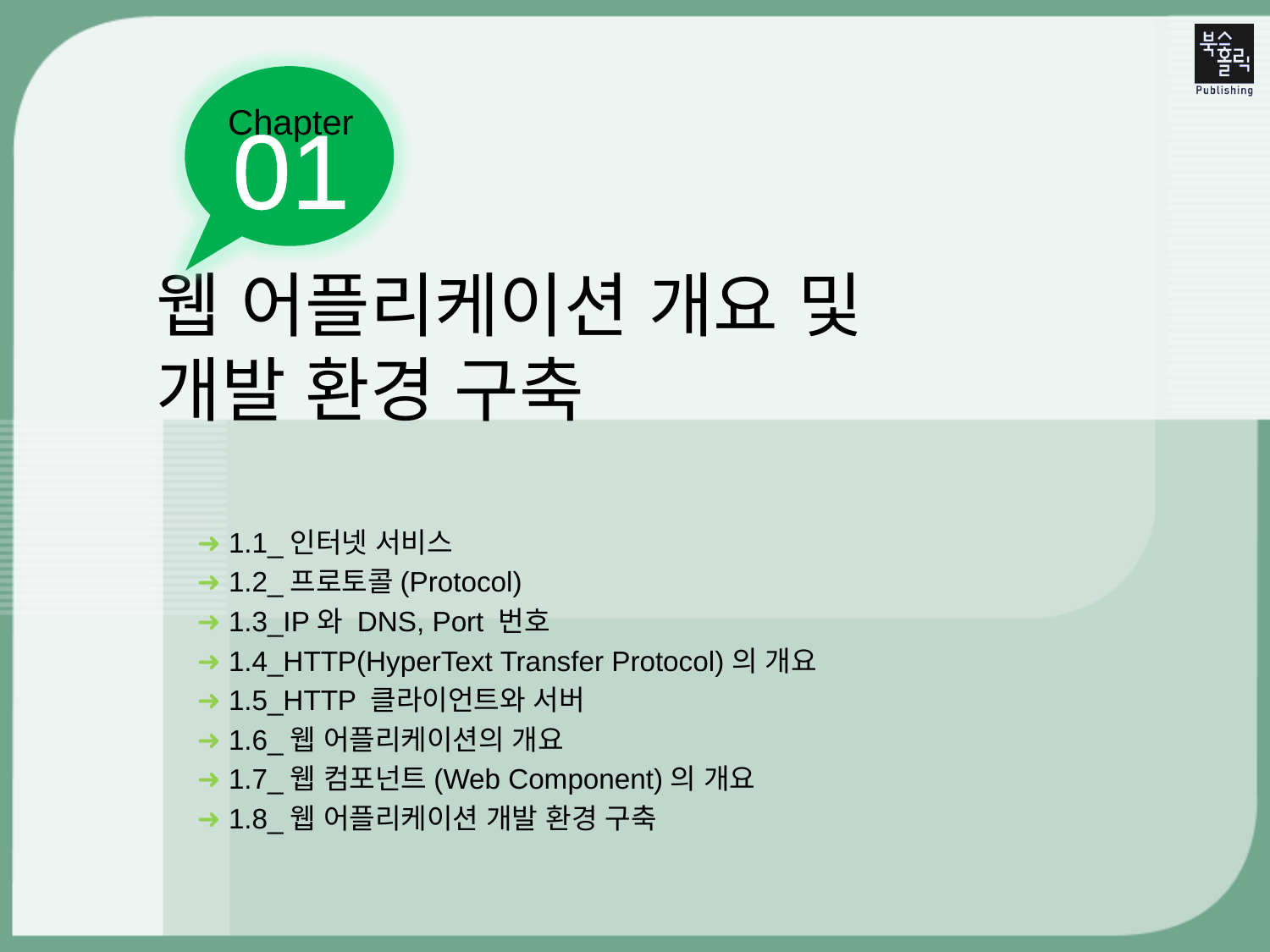

Chapter
01

# 웹 어플리케이션 개요 및 개발 환경 구축
➜ 1.1_인터넷 서비스
➜ 1.2_프로토콜(Protocol)
➜ 1.3_IP와 DNS, Port 번호
➜ 1.4_HTTP(HyperText Transfer Protocol)의 개요
➜ 1.5_HTTP 클라이언트와 서버
➜ 1.6_웹 어플리케이션의 개요
➜ 1.7_웹 컴포넌트(Web Component)의 개요
➜ 1.8_웹 어플리케이션 개발 환경 구축